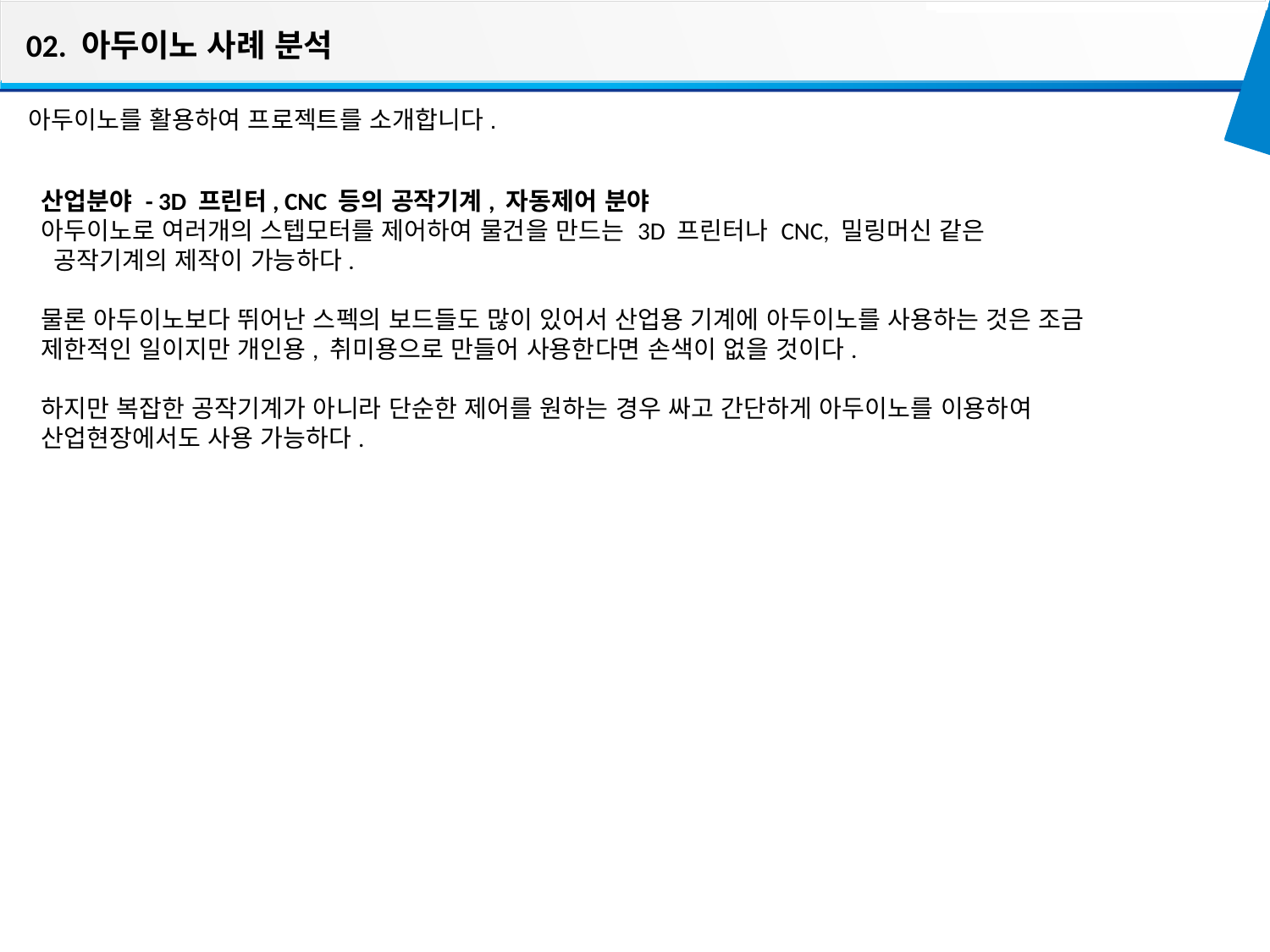

02. 아두이노 사례 분석

아두이노를 활용하여 프로젝트를 소개합니다.
산업분야 - 3D 프린터, CNC 등의 공작기계, 자동제어 분야
아두이노로 여러개의 스텝모터를 제어하여 물건을 만드는 3D 프린터나 CNC, 밀링머신 같은
 공작기계의 제작이 가능하다.

물론 아두이노보다 뛰어난 스펙의 보드들도 많이 있어서 산업용 기계에 아두이노를 사용하는 것은 조금 제한적인 일이지만 개인용, 취미용으로 만들어 사용한다면 손색이 없을 것이다.

하지만 복잡한 공작기계가 아니라 단순한 제어를 원하는 경우 싸고 간단하게 아두이노를 이용하여 산업현장에서도 사용 가능하다.